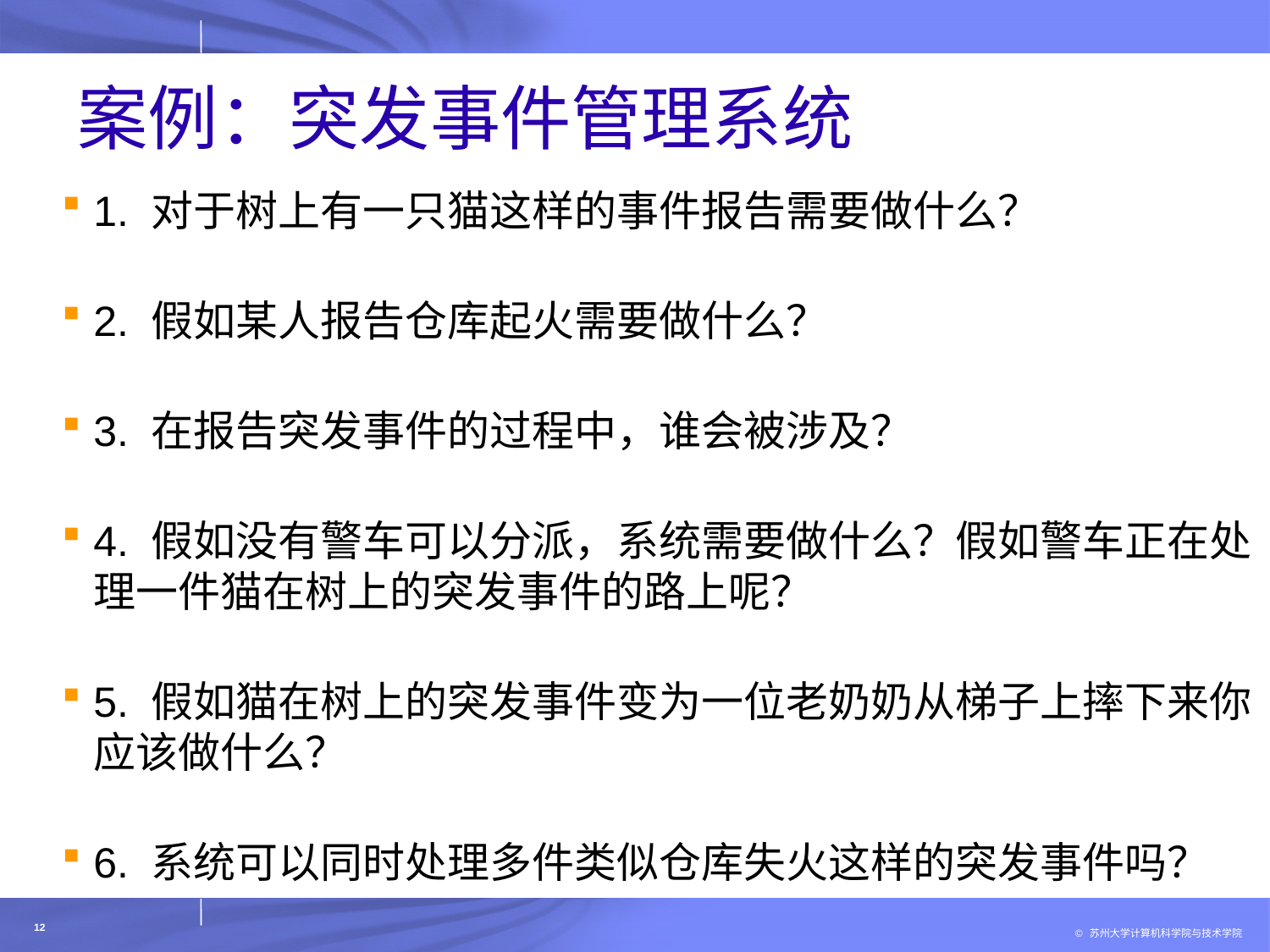

# 案例：突发事件管理系统
1. 对于树上有一只猫这样的事件报告需要做什么？

2. 假如某人报告仓库起火需要做什么？

3. 在报告突发事件的过程中，谁会被涉及？

4. 假如没有警车可以分派，系统需要做什么？假如警车正在处理一件猫在树上的突发事件的路上呢？

5. 假如猫在树上的突发事件变为一位老奶奶从梯子上摔下来你应该做什么？

6. 系统可以同时处理多件类似仓库失火这样的突发事件吗？

12